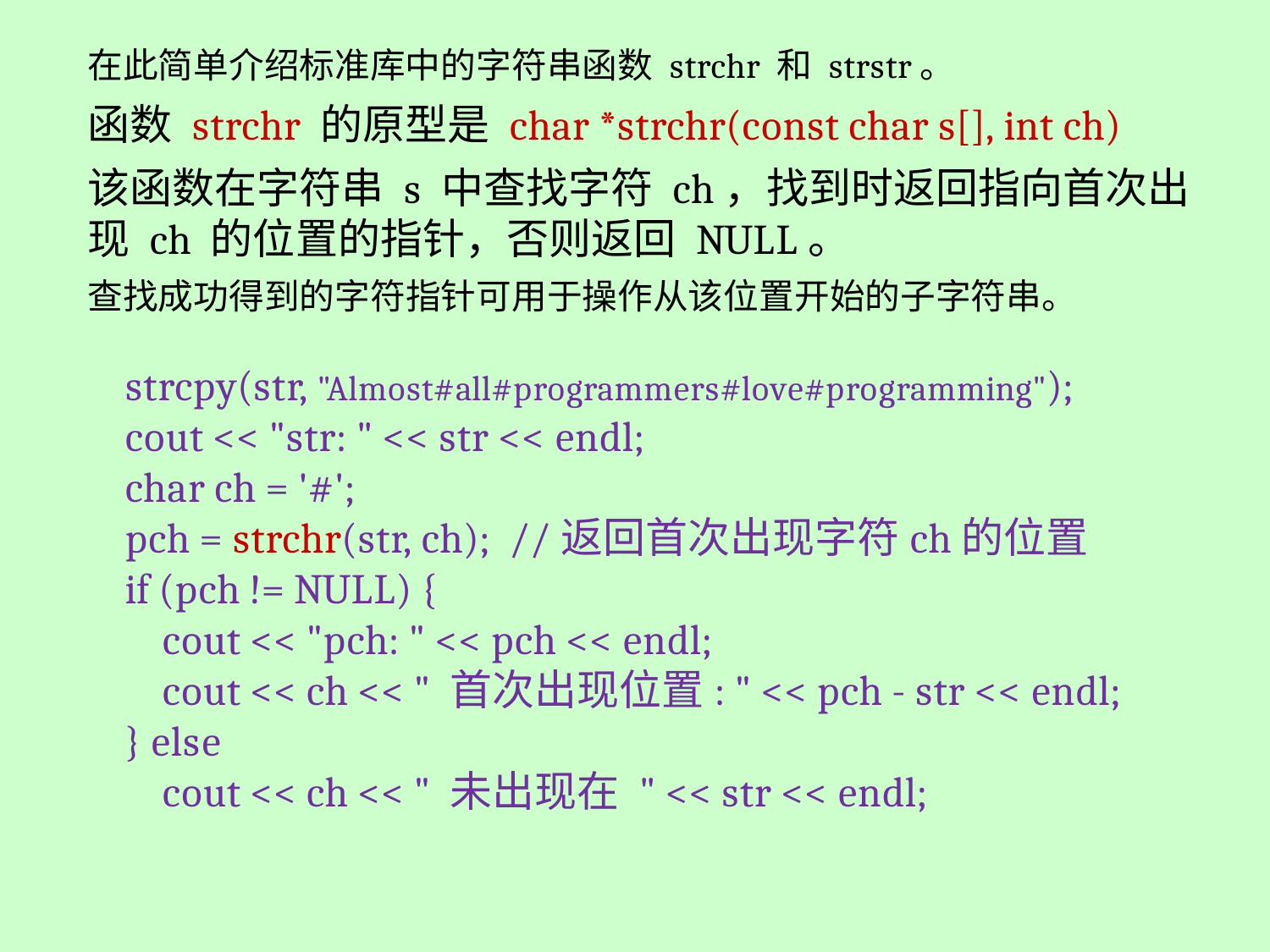

在此简单介绍标准库中的字符串函数 strchr 和 strstr。
函数 strchr 的原型是 char *strchr(const char s[], int ch)
该函数在字符串 s 中查找字符 ch，找到时返回指向首次出现 ch 的位置的指针，否则返回 NULL。
查找成功得到的字符指针可用于操作从该位置开始的子字符串。

    strcpy(str, "Almost#all#programmers#love#programming");
    cout << "str: " << str << endl;
    char ch = '#';
    pch = strchr(str, ch);  //返回首次出现字符ch的位置
    if (pch != NULL) {
        cout << "pch: " << pch << endl;
        cout << ch << " 首次出现位置: " << pch - str << endl;
    } else
        cout << ch << " 未出现在 " << str << endl;

71